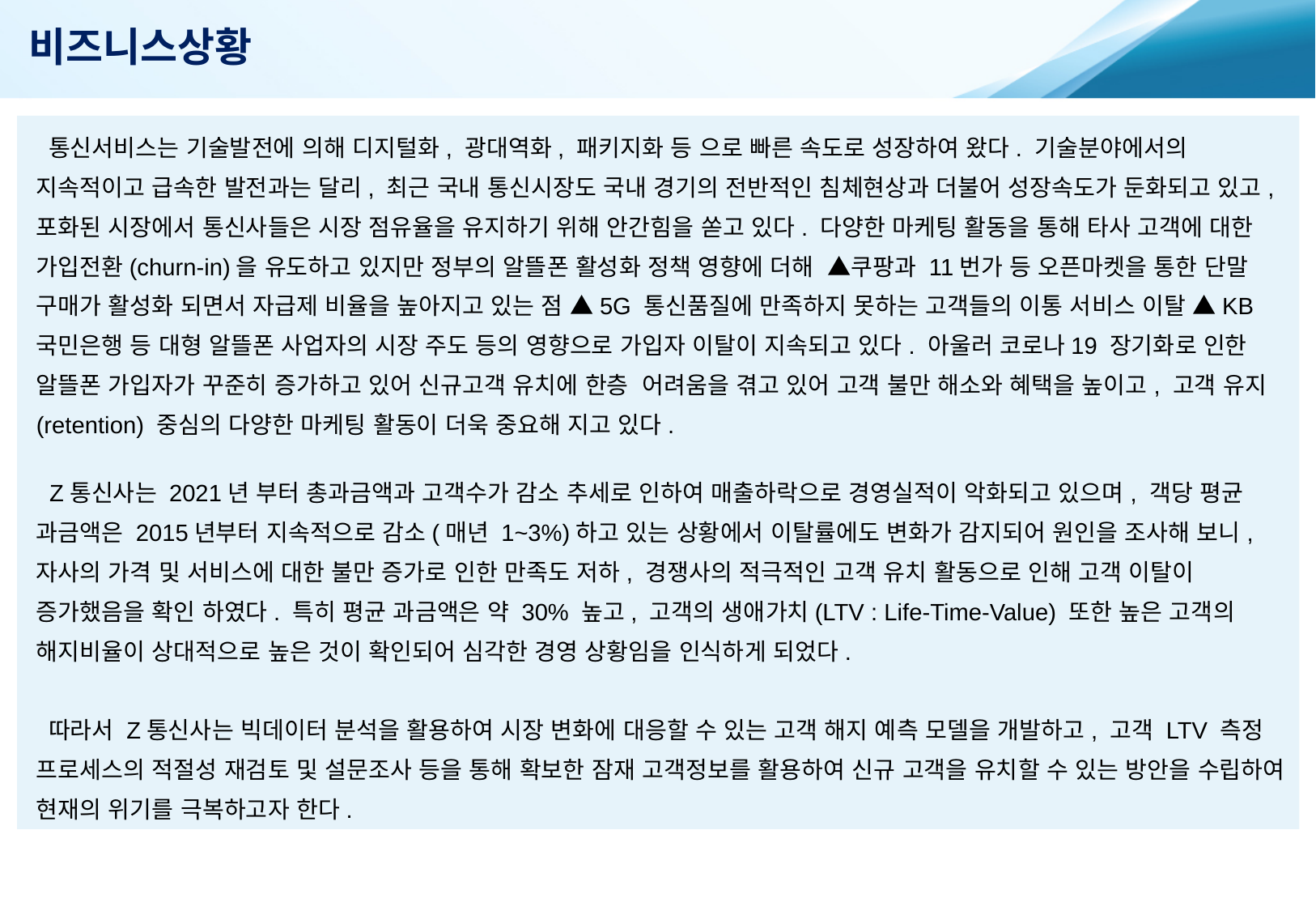

비즈니스상황
 통신서비스는 기술발전에 의해 디지털화, 광대역화, 패키지화 등 으로 빠른 속도로 성장하여 왔다. 기술분야에서의 지속적이고 급속한 발전과는 달리, 최근 국내 통신시장도 국내 경기의 전반적인 침체현상과 더불어 성장속도가 둔화되고 있고, 포화된 시장에서 통신사들은 시장 점유율을 유지하기 위해 안간힘을 쏟고 있다. 다양한 마케팅 활동을 통해 타사 고객에 대한 가입전환(churn-in)을 유도하고 있지만 정부의 알뜰폰 활성화 정책 영향에 더해  ▲쿠팡과 11번가 등 오픈마켓을 통한 단말 구매가 활성화 되면서 자급제 비율을 높아지고 있는 점 ▲5G 통신품질에 만족하지 못하는 고객들의 이통 서비스 이탈 ▲KB국민은행 등 대형 알뜰폰 사업자의 시장 주도 등의 영향으로 가입자 이탈이 지속되고 있다. 아울러 코로나19 장기화로 인한 알뜰폰 가입자가 꾸준히 증가하고 있어 신규고객 유치에 한층  어려움을 겪고 있어 고객 불만 해소와 혜택을 높이고, 고객 유지(retention) 중심의 다양한 마케팅 활동이 더욱 중요해 지고 있다.
  Z통신사는 2021년 부터 총과금액과 고객수가 감소 추세로 인하여 매출하락으로 경영실적이 악화되고 있으며, 객당 평균 과금액은 2015년부터 지속적으로 감소(매년 1~3%)하고 있는 상황에서 이탈률에도 변화가 감지되어 원인을 조사해 보니, 자사의 가격 및 서비스에 대한 불만 증가로 인한 만족도 저하, 경쟁사의 적극적인 고객 유치 활동으로 인해 고객 이탈이 증가했음을 확인 하였다. 특히 평균 과금액은 약 30% 높고, 고객의 생애가치(LTV : Life-Time-Value) 또한 높은 고객의 해지비율이 상대적으로 높은 것이 확인되어 심각한 경영 상황임을 인식하게 되었다.

 따라서 Z통신사는 빅데이터 분석을 활용하여 시장 변화에 대응할 수 있는 고객 해지 예측 모델을 개발하고, 고객 LTV 측정 프로세스의 적절성 재검토 및 설문조사 등을 통해 확보한 잠재 고객정보를 활용하여 신규 고객을 유치할 수 있는 방안을 수립하여 현재의 위기를 극복하고자 한다.